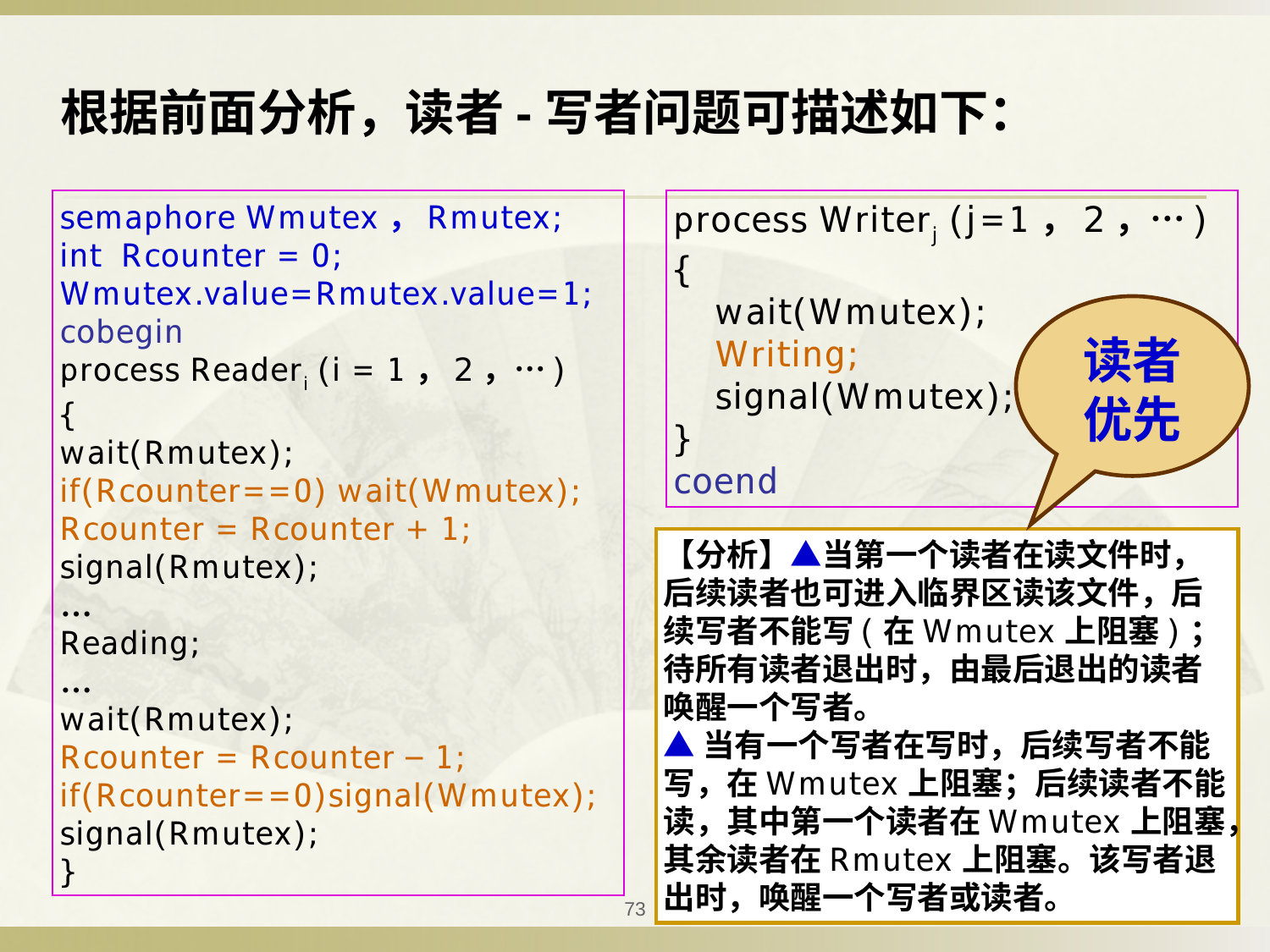

根据前面分析，读者-写者问题可描述如下：
semaphore Wmutex，Rmutex;
int  Rcounter = 0;
Wmutex.value=Rmutex.value=1;
cobegin
process Readeri (i = 1，2，…)
{
wait(Rmutex);
if(Rcounter==0) wait(Wmutex);
Rcounter = Rcounter + 1;
signal(Rmutex);
…
Reading;
…
wait(Rmutex);
Rcounter = Rcounter – 1;
if(Rcounter==0)signal(Wmutex);
signal(Rmutex);
}
process Writerj (j=1，2，…)
{
    wait(Wmutex);
    Writing;
    signal(Wmutex);
}
coend
读者
优先
【分析】▲当第一个读者在读文件时，后续读者也可进入临界区读该文件，后续写者不能写(在Wmutex上阻塞)；待所有读者退出时，由最后退出的读者唤醒一个写者。
▲当有一个写者在写时，后续写者不能写，在Wmutex上阻塞；后续读者不能读，其中第一个读者在Wmutex上阻塞，其余读者在Rmutex上阻塞。该写者退出时，唤醒一个写者或读者。
73